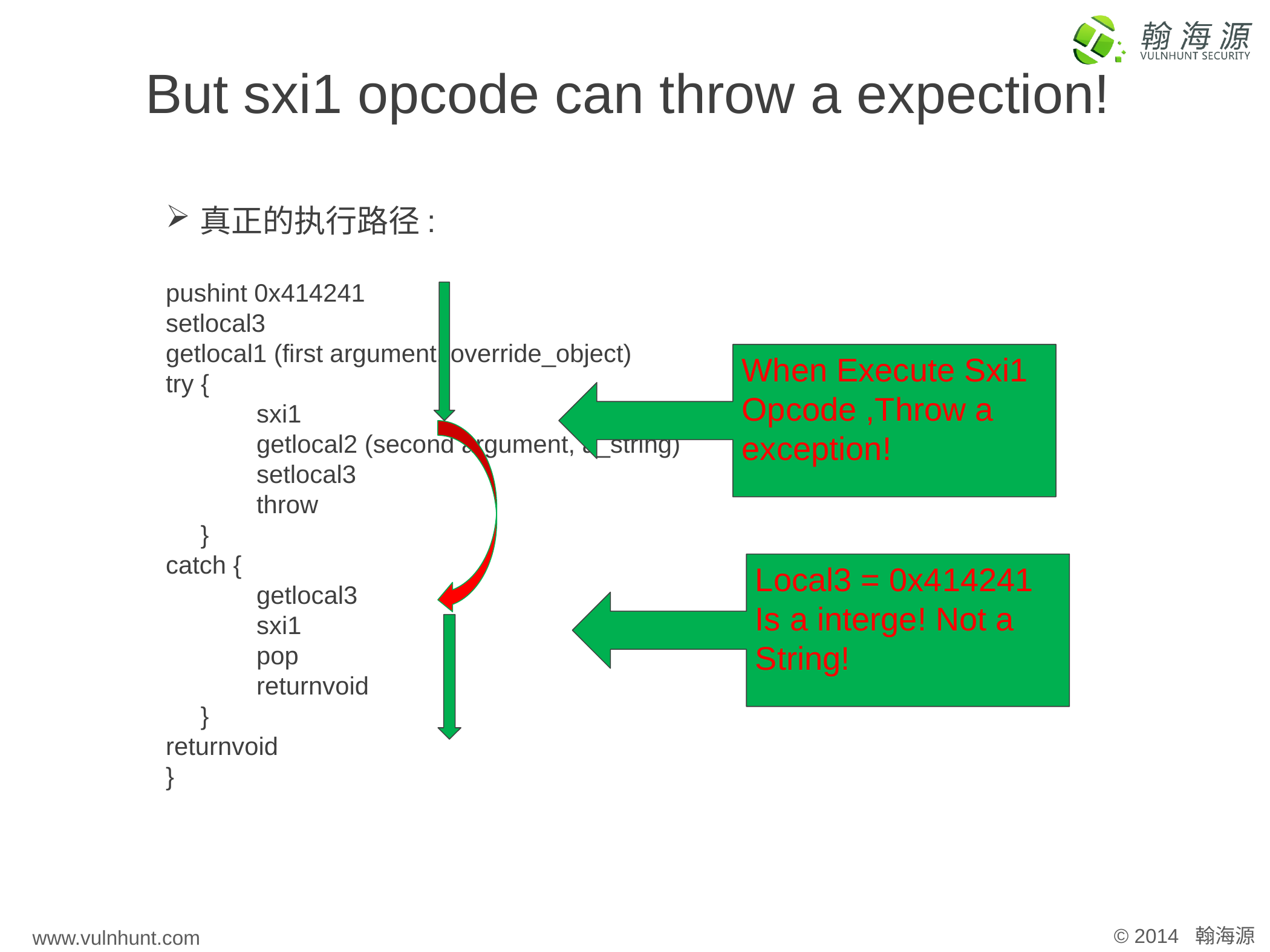

# But sxi1 opcode can throw a expection!
真正的执行路径:

pushint 0x414241
setlocal3
getlocal1 (first argument, override_object)
try {
	sxi1
	getlocal2 (second argument, a_string)
	setlocal3
	throw
     }
catch {
	getlocal3
	sxi1
	pop
	returnvoid
     }
returnvoid
}

When Execute Sxi1 Opcode ,Throw a exception!

Local3 = 0x414241
Is a interge! Not a String!